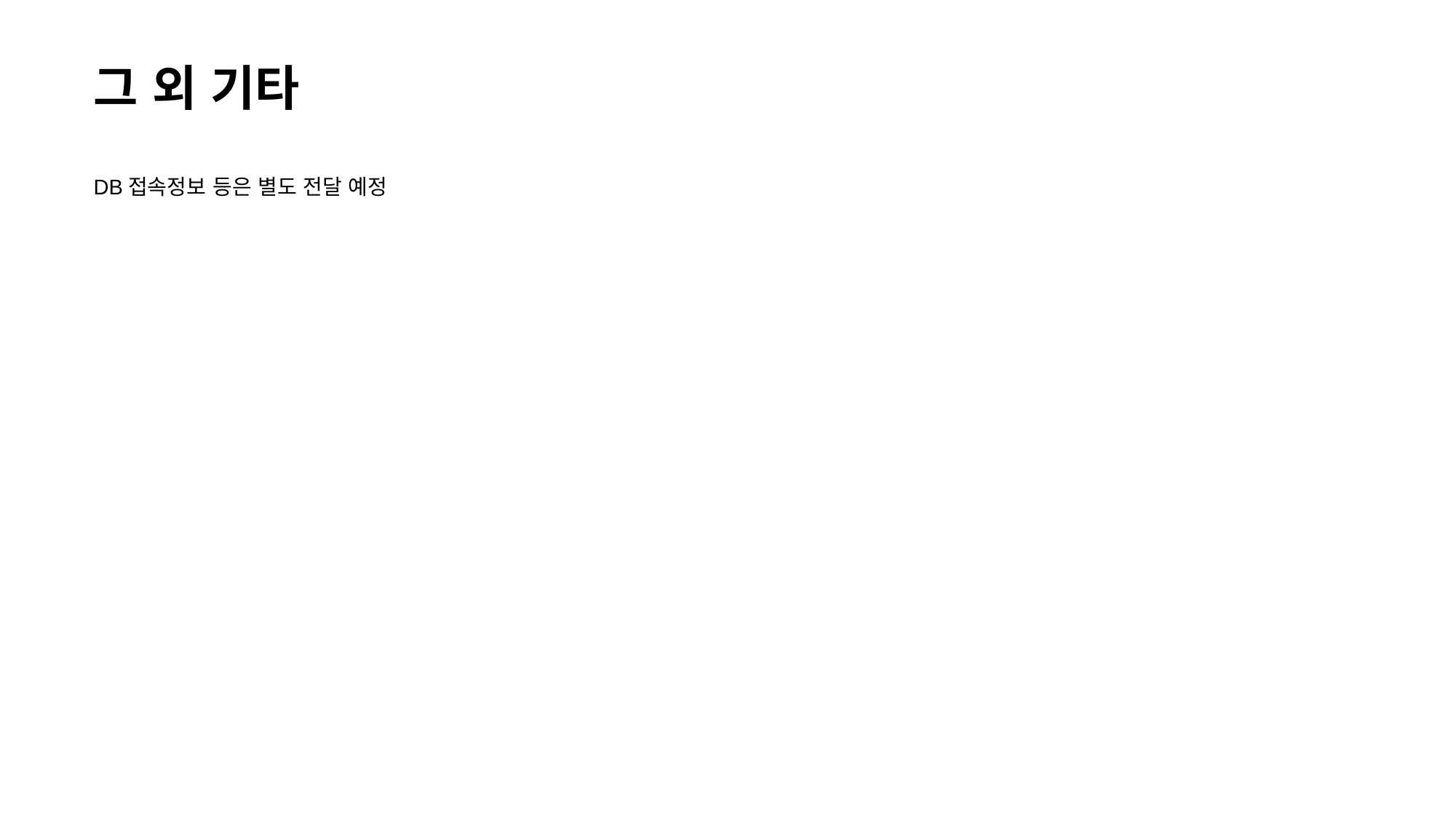

그 외 기타
DB접속정보 등은 별도 전달 예정